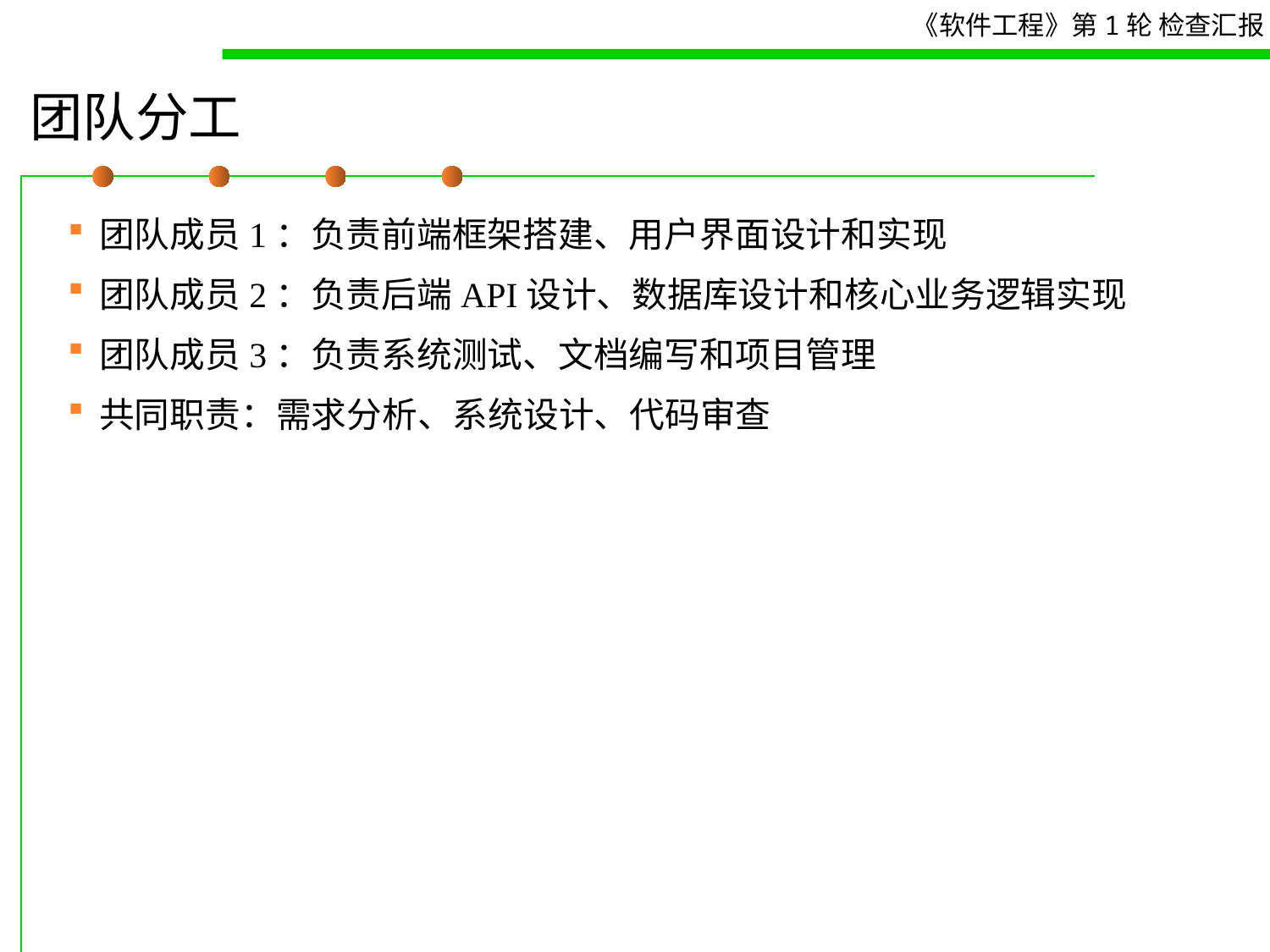

# 团队分工
团队成员1：负责前端框架搭建、用户界面设计和实现
团队成员2：负责后端API设计、数据库设计和核心业务逻辑实现
团队成员3：负责系统测试、文档编写和项目管理
共同职责：需求分析、系统设计、代码审查